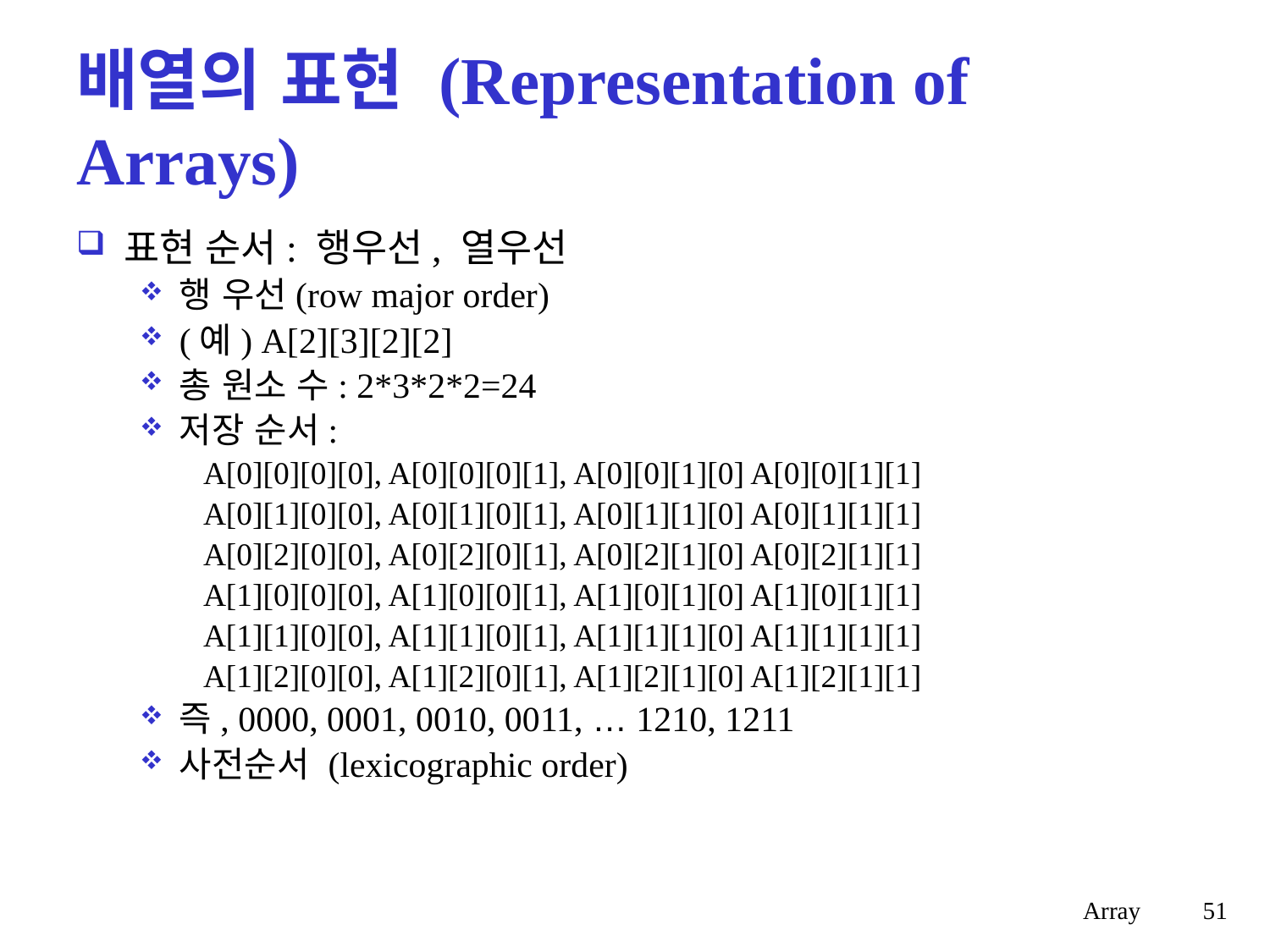

# 배열의 표현 (Representation of Arrays)
표현 순서: 행우선, 열우선
행 우선(row major order)
(예) A[2][3][2][2]
총 원소 수: 2*3*2*2=24
저장 순서:
A[0][0][0][0], A[0][0][0][1], A[0][0][1][0] A[0][0][1][1]
A[0][1][0][0], A[0][1][0][1], A[0][1][1][0] A[0][1][1][1]
A[0][2][0][0], A[0][2][0][1], A[0][2][1][0] A[0][2][1][1]
A[1][0][0][0], A[1][0][0][1], A[1][0][1][0] A[1][0][1][1]
A[1][1][0][0], A[1][1][0][1], A[1][1][1][0] A[1][1][1][1]
A[1][2][0][0], A[1][2][0][1], A[1][2][1][0] A[1][2][1][1]
즉, 0000, 0001, 0010, 0011, … 1210, 1211
사전순서 (lexicographic order)
Array
51